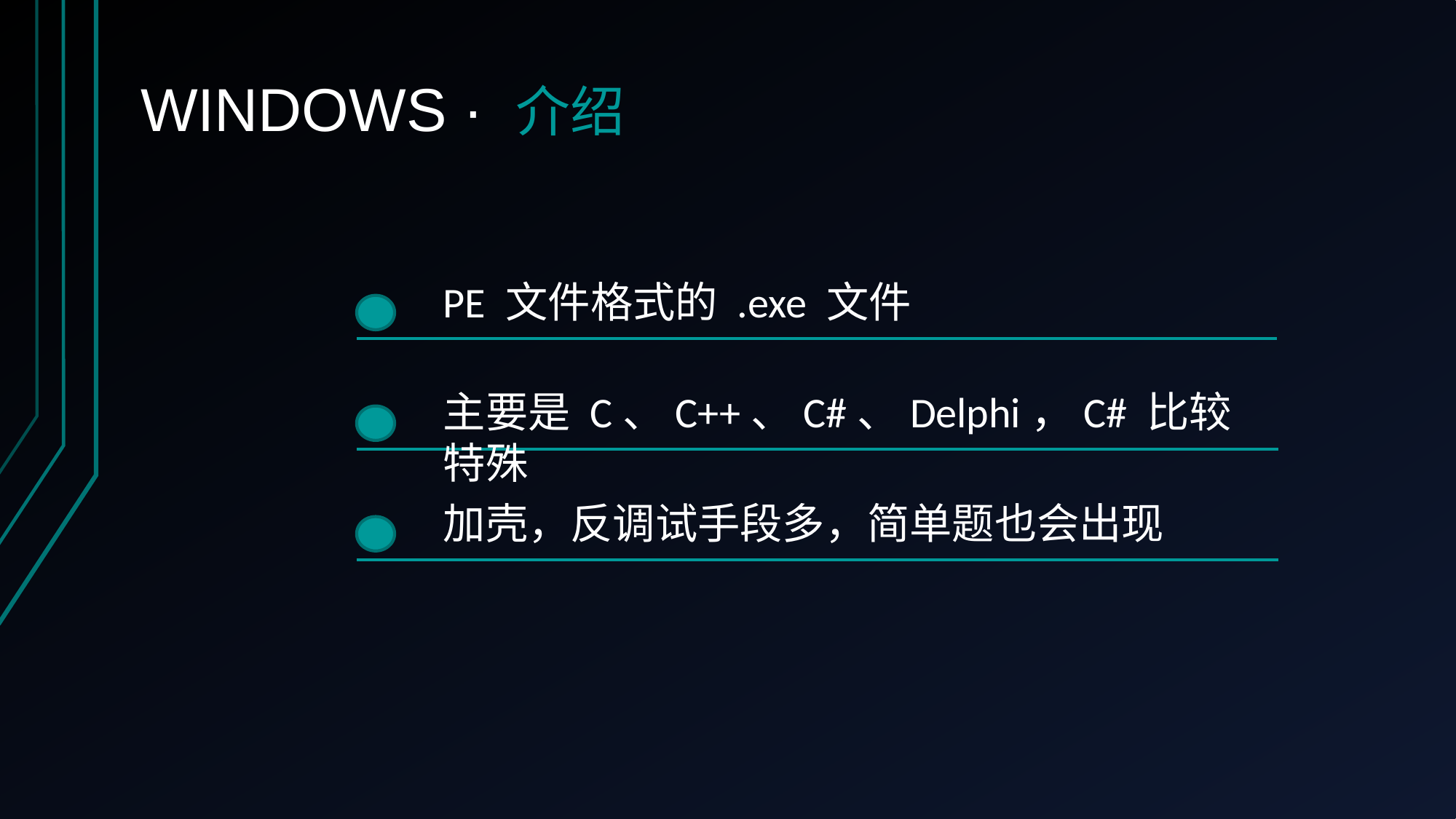

WINDOWS · 介绍

PE 文件格式的 .exe 文件

主要是 C、C++、C#、Delphi，C# 比较特殊

加壳，反调试手段多，简单题也会出现